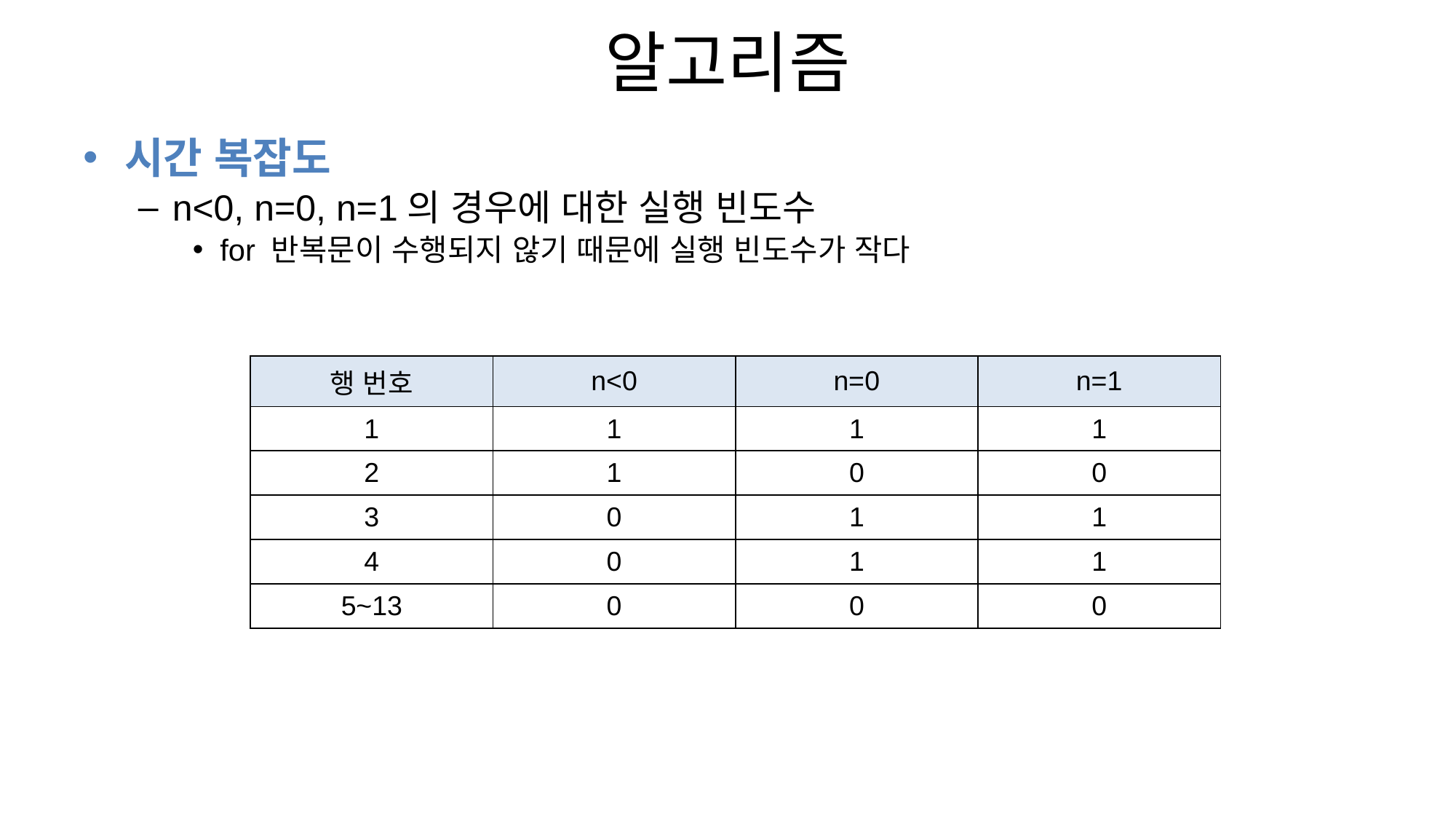

# 알고리즘
시간 복잡도
n<0, n=0, n=1의 경우에 대한 실행 빈도수
for 반복문이 수행되지 않기 때문에 실행 빈도수가 작다
| 행 번호 | n<0 | n=0 | n=1 |
| --- | --- | --- | --- |
| 1 | 1 | 1 | 1 |
| 2 | 1 | 0 | 0 |
| 3 | 0 | 1 | 1 |
| 4 | 0 | 1 | 1 |
| 5~13 | 0 | 0 | 0 |